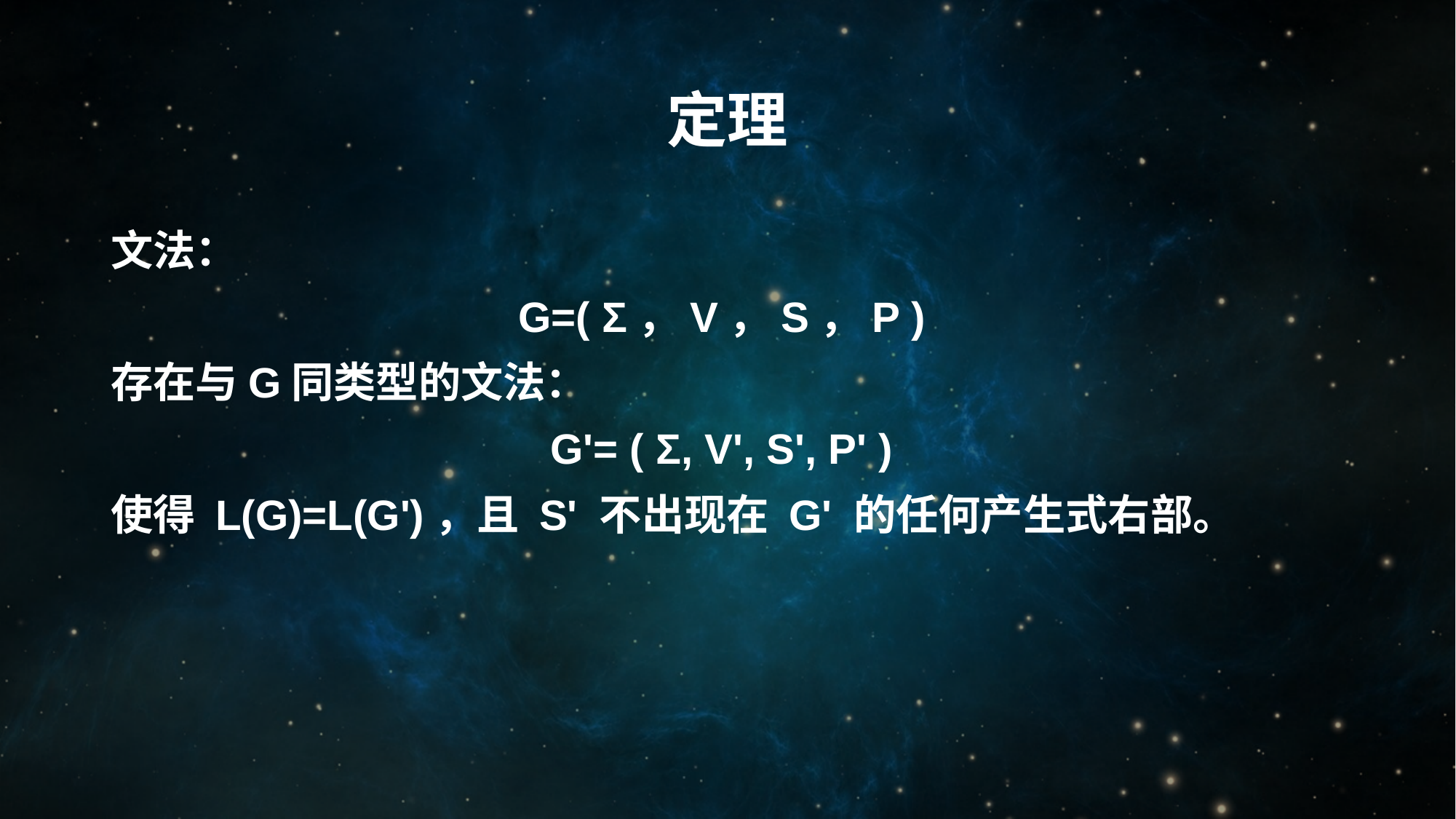

# 定理
文法：
G=( Σ，V，S，P )
存在与G同类型的文法：
G'= ( Σ, V', S', P' )
使得 L(G)=L(G')，且 S' 不出现在 G' 的任何产生式右部。